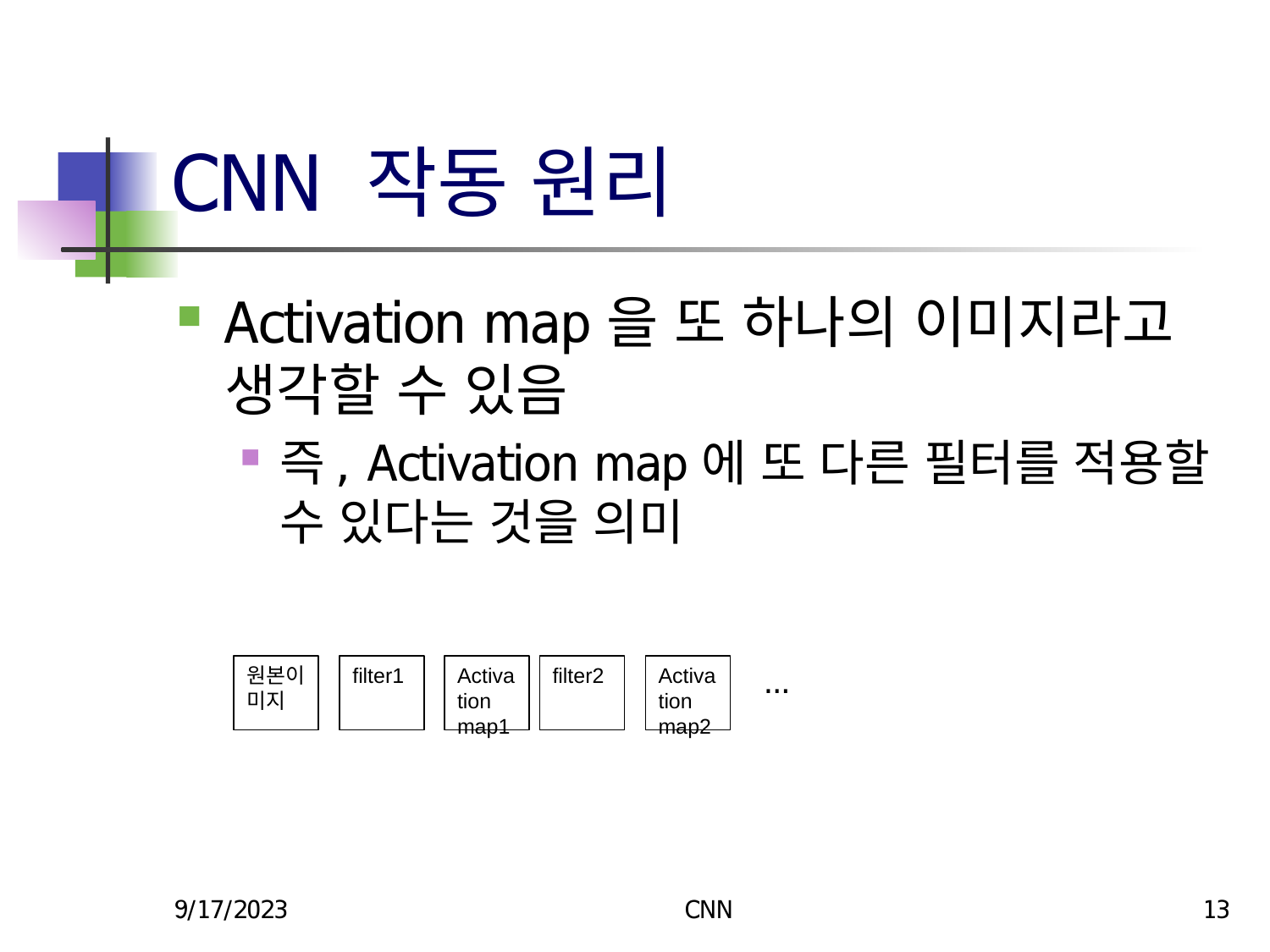

# CNN 작동 원리
Activation map을 또 하나의 이미지라고 생각할 수 있음
즉, Activation map에 또 다른 필터를 적용할 수 있다는 것을 의미
원본이미지
filter1
Activation map1
filter2
Activation map2
…
9/17/2023
CNN
13